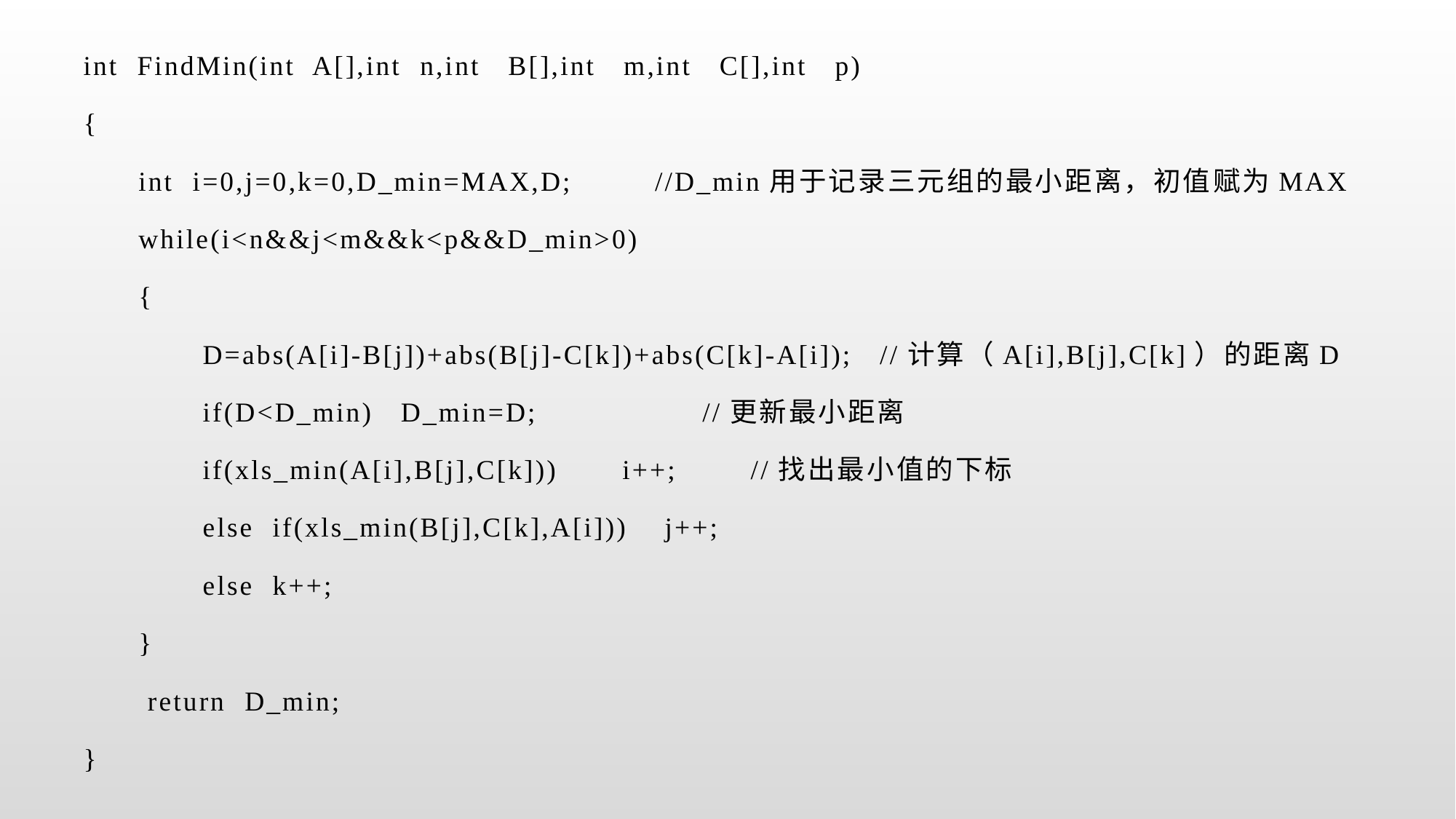

int  FindMin(int  A[],int  n,int   B[],int   m,int   C[],int   p)
{
      int  i=0,j=0,k=0,D_min=MAX,D;         //D_min用于记录三元组的最小距离，初值赋为MAX
      while(i<n&&j<m&&k<p&&D_min>0)
      {
             D=abs(A[i]-B[j])+abs(B[j]-C[k])+abs(C[k]-A[i]);   //计算（A[i],B[j],C[k]）的距离D
             if(D<D_min)   D_min=D;                  //更新最小距离
             if(xls_min(A[i],B[j],C[k]))       i++;        //找出最小值的下标
             else  if(xls_min(B[j],C[k],A[i]))    j++;
             else  k++;
      }
       return  D_min;
}